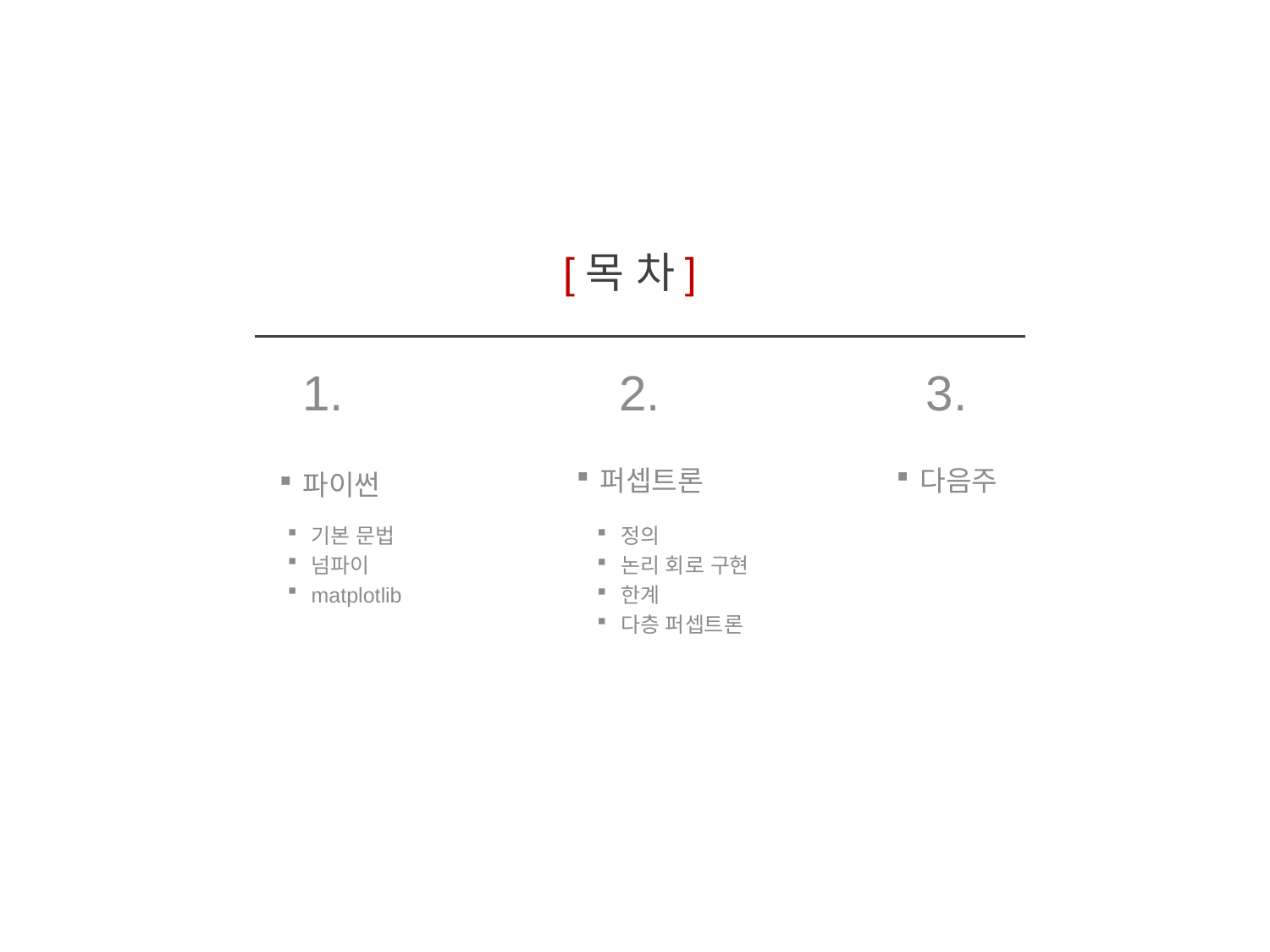

# [목 차]
1.
2.
3.
파이썬

퍼셉트론

다음주

기본 문법
넘파이
matplotlib

정의
논리 회로 구현
한계
다층 퍼셉트론